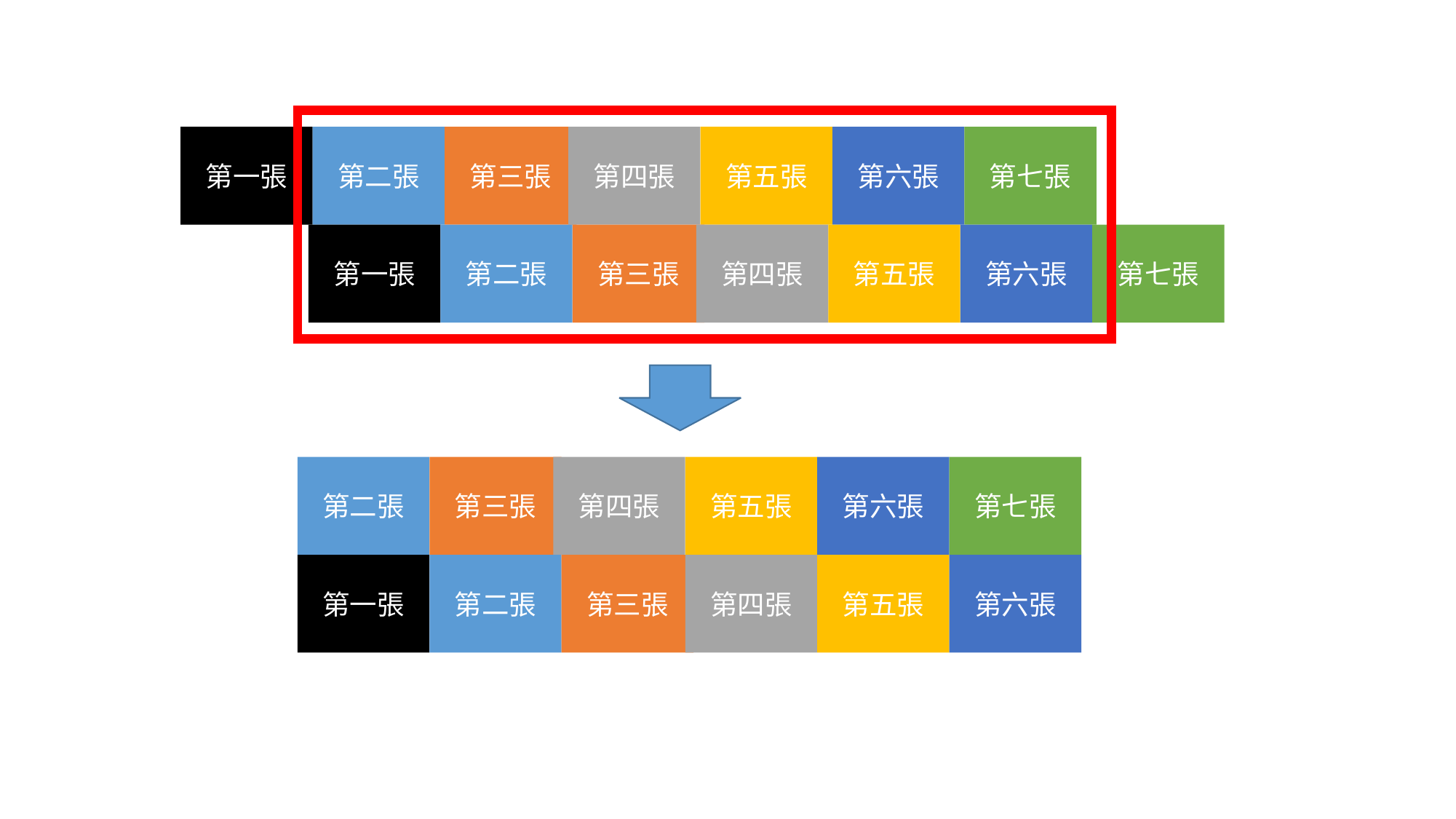

第一張
第二張
第三張
第四張
第五張
第六張
第七張
第一張
第二張
第三張
第四張
第五張
第六張
第七張

第二張
第三張
第四張
第五張
第六張
第七張
第一張
第二張
第三張
第四張
第五張
第六張